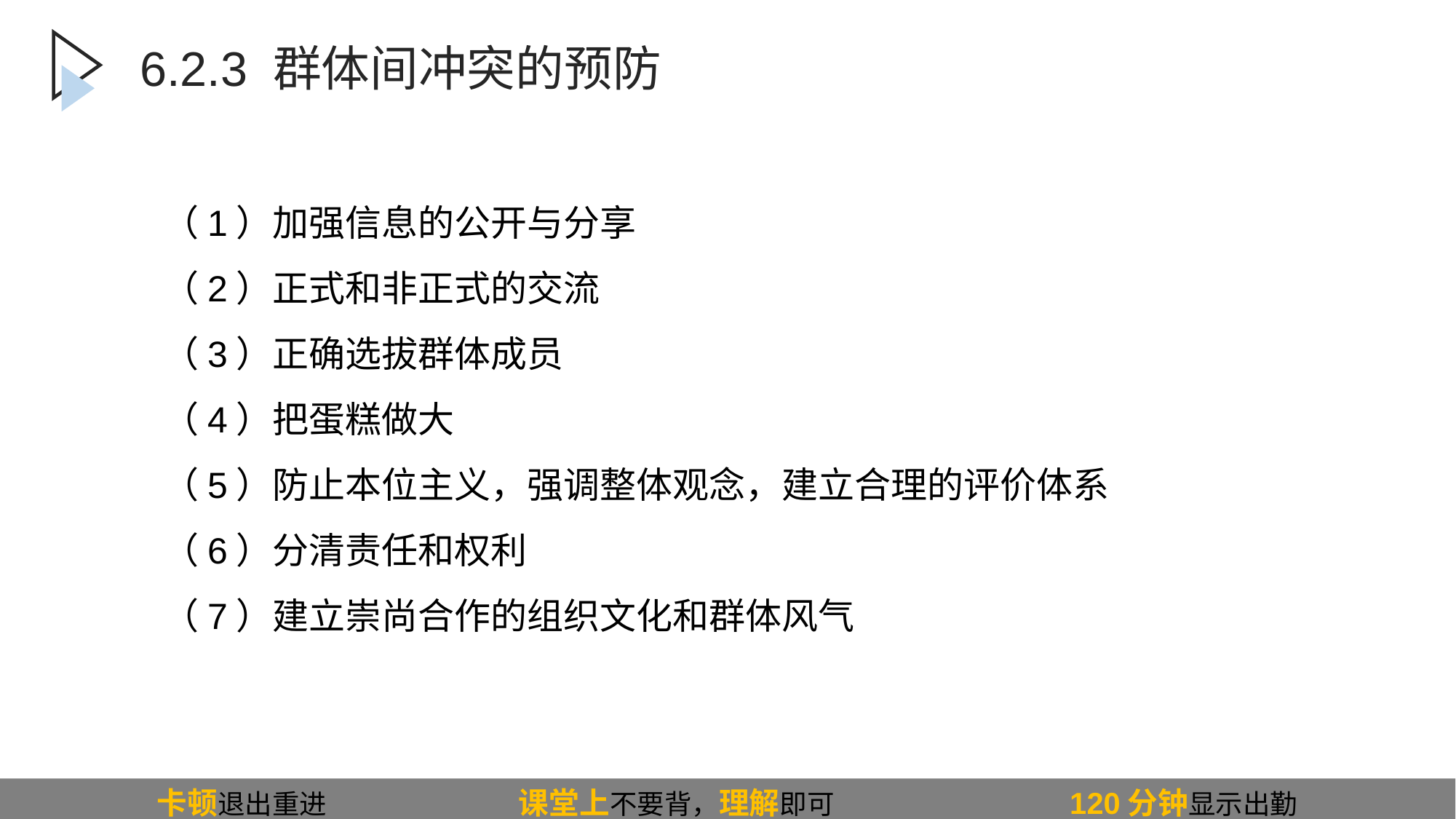

6.2.3 群体间冲突的预防
（1）加强信息的公开与分享
（2）正式和非正式的交流
（3）正确选拔群体成员
（4）把蛋糕做大
（5）防止本位主义，强调整体观念，建立合理的评价体系
（6）分清责任和权利
（7）建立崇尚合作的组织文化和群体风气